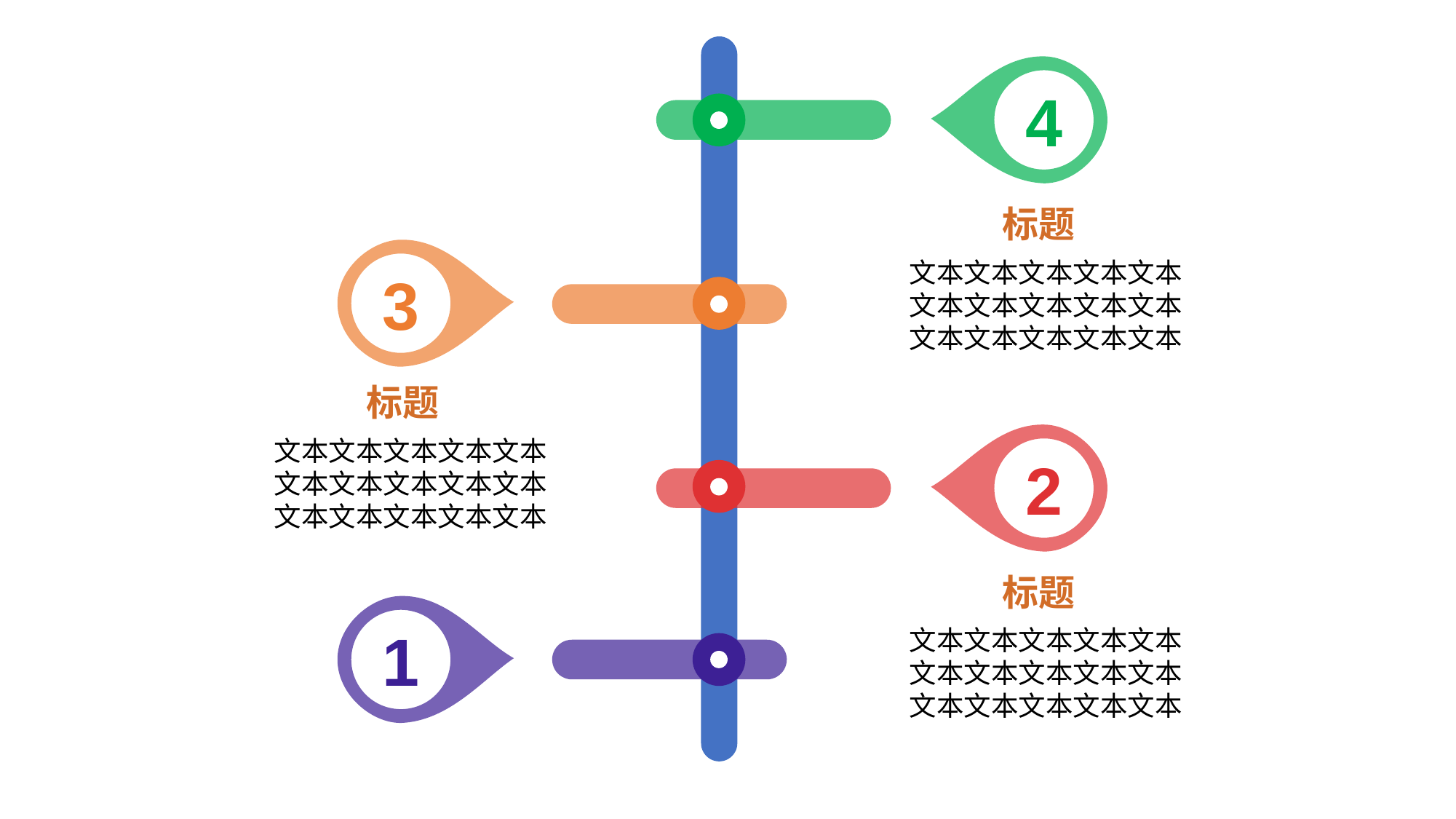

4

标题

3
文本文本文本文本文本
文本文本文本文本文本
文本文本文本文本文本

标题

2
文本文本文本文本文本
文本文本文本文本文本
文本文本文本文本文本

标题

1
文本文本文本文本文本
文本文本文本文本文本
文本文本文本文本文本